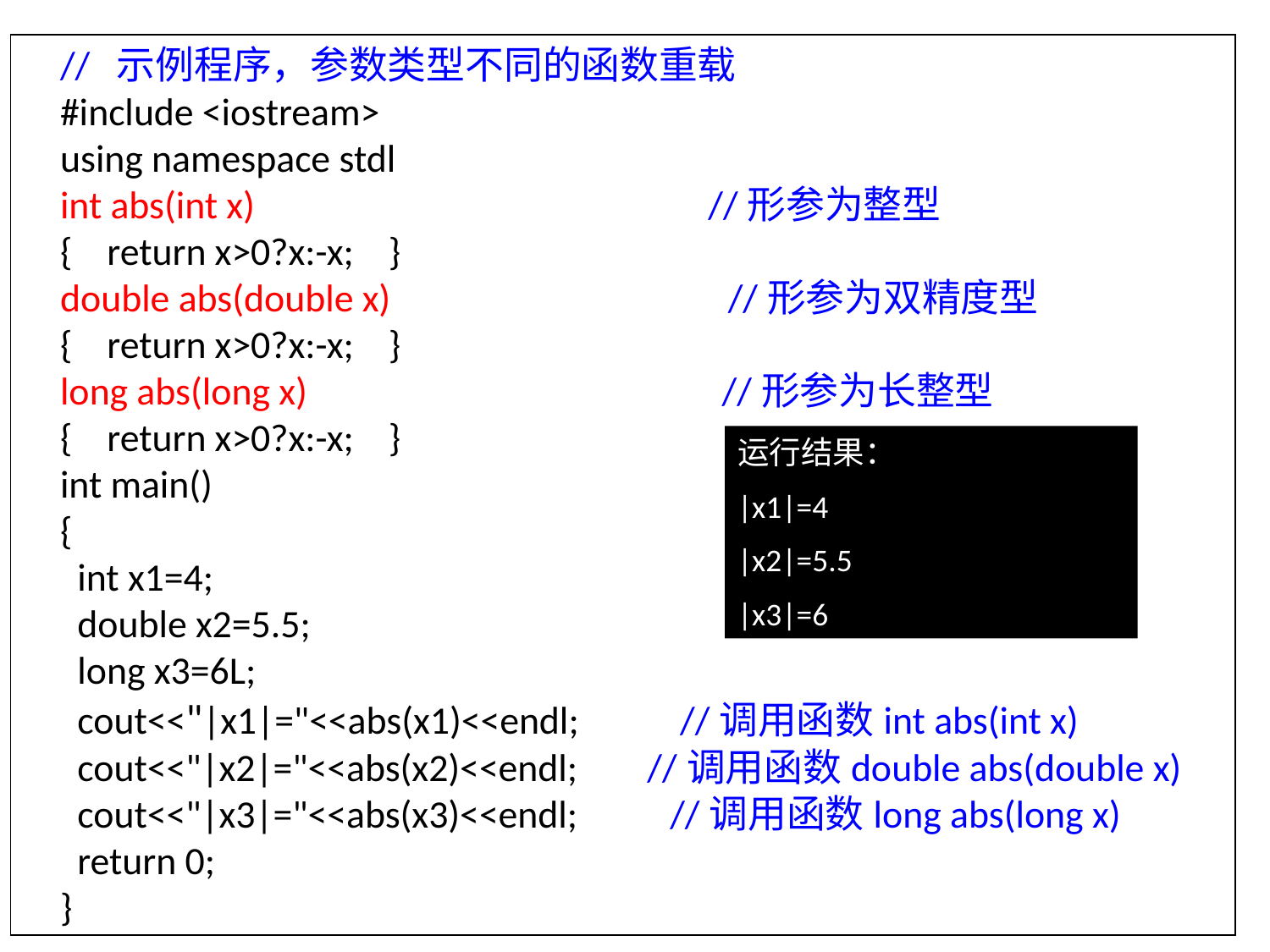

//  示例程序，参数类型不同的函数重载
#include <iostream>
using namespace stdl
int abs(int x) 　　　　　　　　　　　//形参为整型
{    return x>0?x:-x;    }
double abs(double x) 　　　　　　　　//形参为双精度型
{    return x>0?x:-x;    }
long abs(long x) 　　　　　　　　　　//形参为长整型
{    return x>0?x:-x;    }
int main()
{
  int x1=4;
  double x2=5.5;
  long x3=6L;
  cout<<"|x1|="<<abs(x1)<<endl;　     //调用函数int abs(int x)
  cout<<"|x2|="<<abs(x2)<<endl;        //调用函数double abs(double x)
  cout<<"|x3|="<<abs(x3)<<endl;　    //调用函数long abs(long x)
  return 0;
}
运行结果：
|x1|=4
|x2|=5.5
|x3|=6